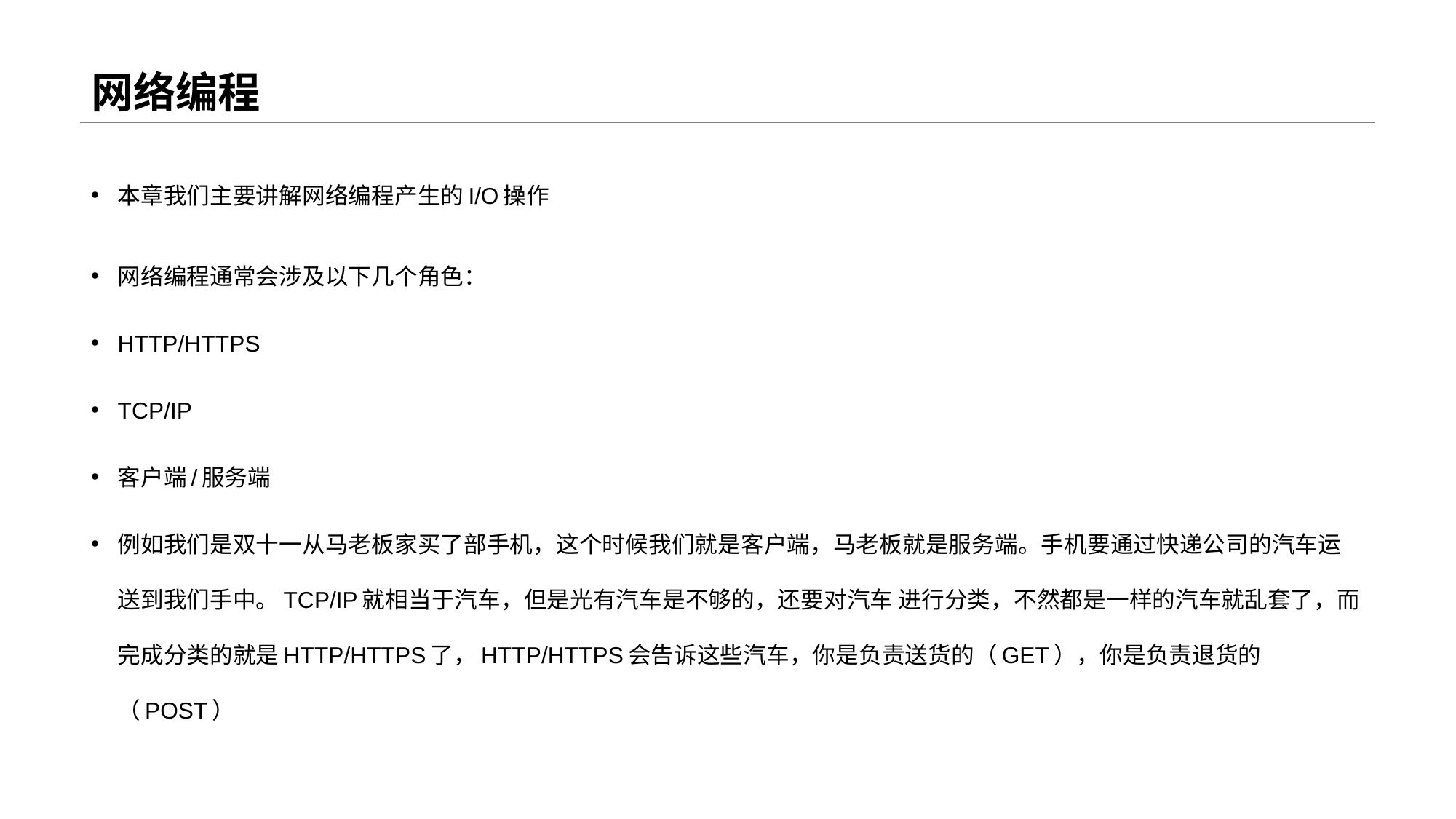

# 网络编程
本章我们主要讲解网络编程产生的I/O操作
网络编程通常会涉及以下几个角色：
HTTP/HTTPS
TCP/IP
客户端/服务端
例如我们是双十一从马老板家买了部手机，这个时候我们就是客户端，马老板就是服务端。手机要通过快递公司的汽车运送到我们手中。TCP/IP就相当于汽车，但是光有汽车是不够的，还要对汽车 进行分类，不然都是一样的汽车就乱套了，而完成分类的就是HTTP/HTTPS了，HTTP/HTTPS会告诉这些汽车，你是负责送货的（GET），你是负责退货的（POST）